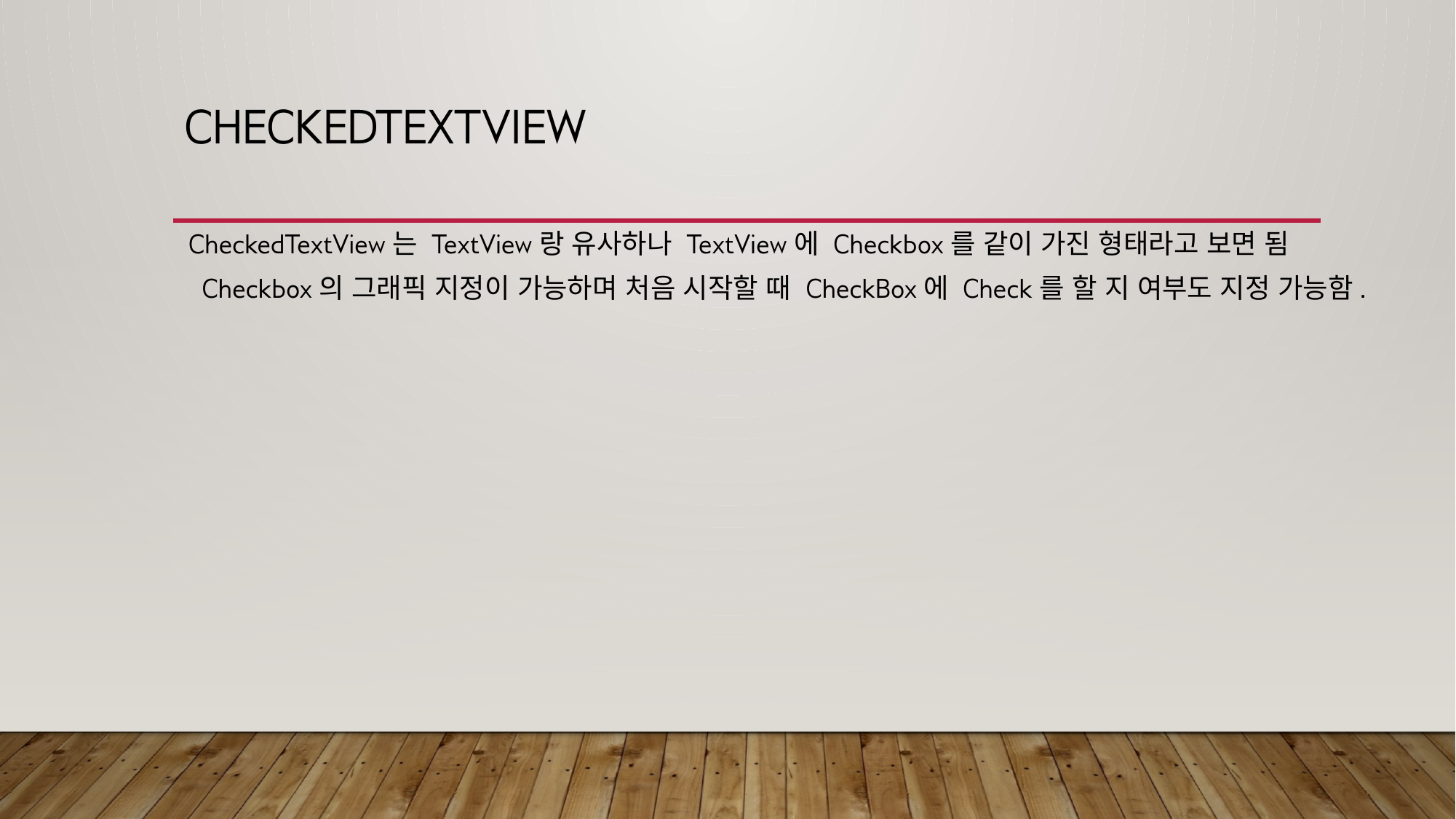

# CheckedTextView
CheckedTextView는 TextView랑 유사하나 TextView에 Checkbox를 같이 가진 형태라고 보면 됨
Checkbox의 그래픽 지정이 가능하며 처음 시작할 때 CheckBox에 Check를 할 지 여부도 지정 가능함.